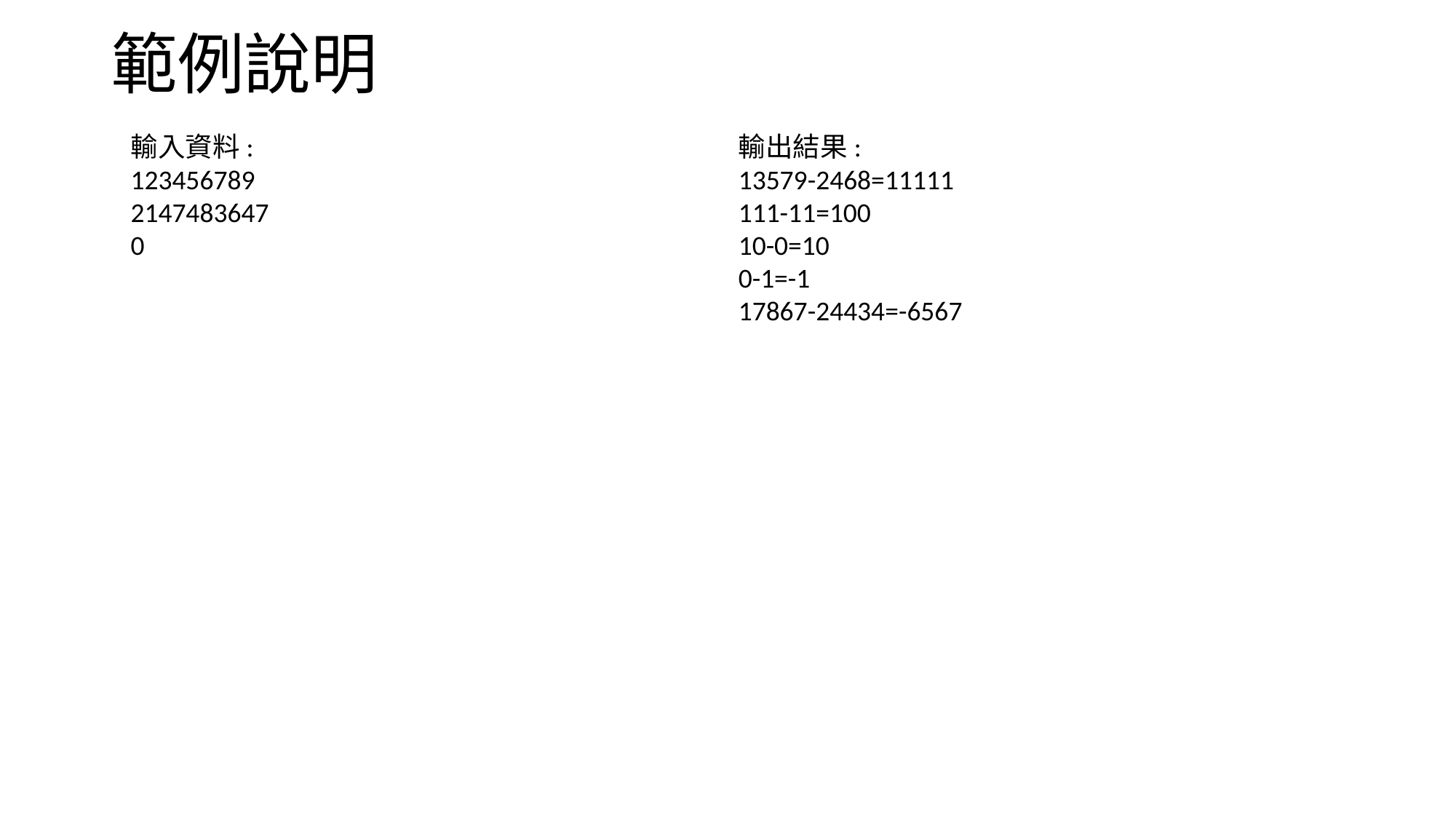

# 範例說明
輸入資料:
123456789
2147483647
0
輸出結果:
13579-2468=11111
111-11=100
10-0=10
0-1=-1
17867-24434=-6567